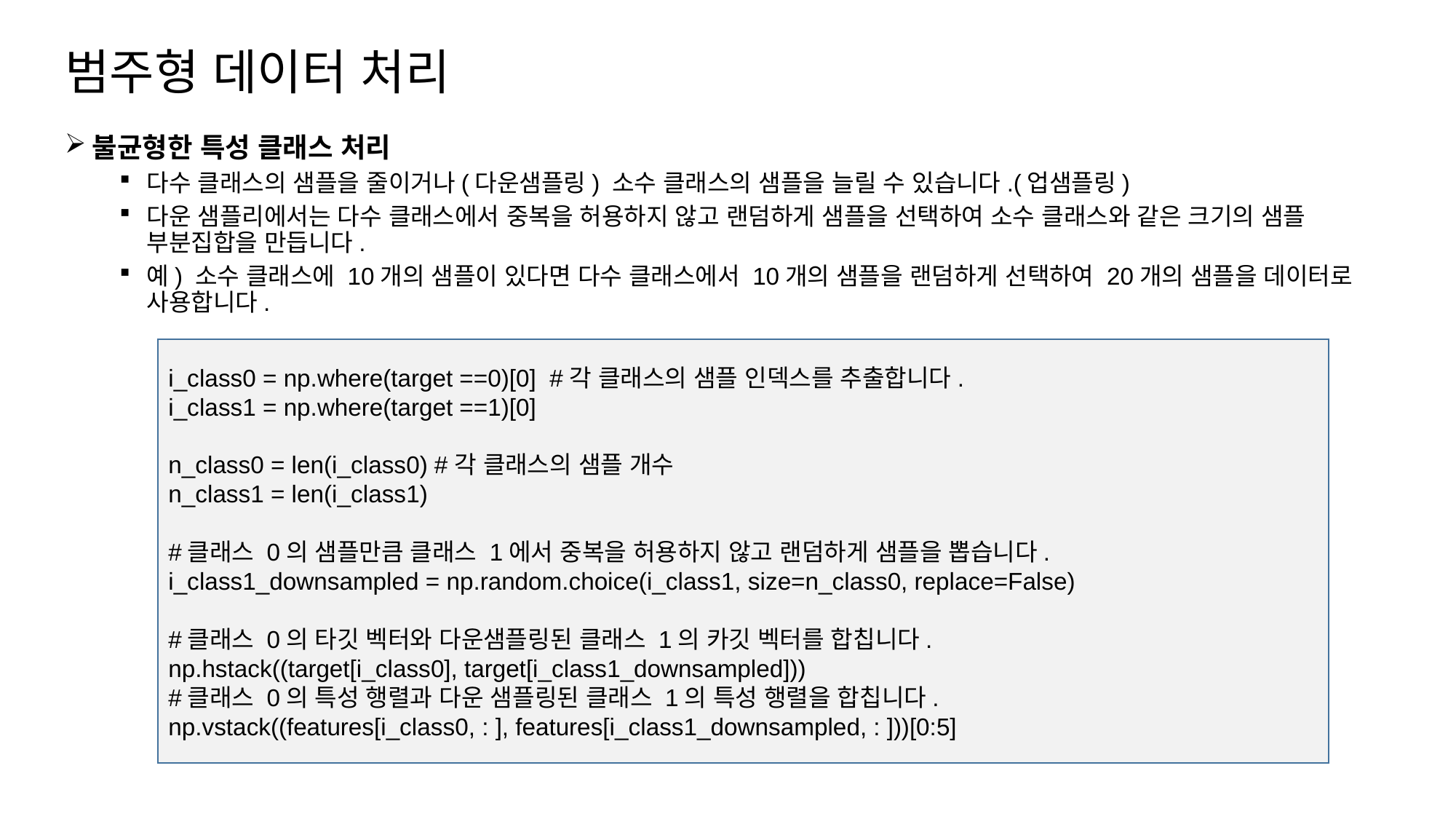

# 범주형 데이터 처리
불균형한 특성 클래스 처리
다수 클래스의 샘플을 줄이거나(다운샘플링) 소수 클래스의 샘플을 늘릴 수 있습니다.(업샘플링)
다운 샘플리에서는 다수 클래스에서 중복을 허용하지 않고 랜덤하게 샘플을 선택하여 소수 클래스와 같은 크기의 샘플 부분집합을 만듭니다.
예) 소수 클래스에 10개의 샘플이 있다면 다수 클래스에서 10개의 샘플을 랜덤하게 선택하여 20개의 샘플을 데이터로 사용합니다.
i_class0 = np.where(target ==0)[0]  #각 클래스의 샘플 인덱스를 추출합니다.
i_class1 = np.where(target ==1)[0]

n_class0 = len(i_class0) #각 클래스의 샘플 개수
n_class1 = len(i_class1)

#클래스 0의 샘플만큼 클래스 1에서 중복을 허용하지 않고 랜덤하게 샘플을 뽑습니다.
i_class1_downsampled = np.random.choice(i_class1, size=n_class0, replace=False)

#클래스 0의 타깃 벡터와 다운샘플링된 클래스 1의 카깃 벡터를 합칩니다.
np.hstack((target[i_class0], target[i_class1_downsampled]))
#클래스 0의 특성 행렬과 다운 샘플링된 클래스 1의 특성 행렬을 합칩니다.
np.vstack((features[i_class0, : ], features[i_class1_downsampled, : ]))[0:5]